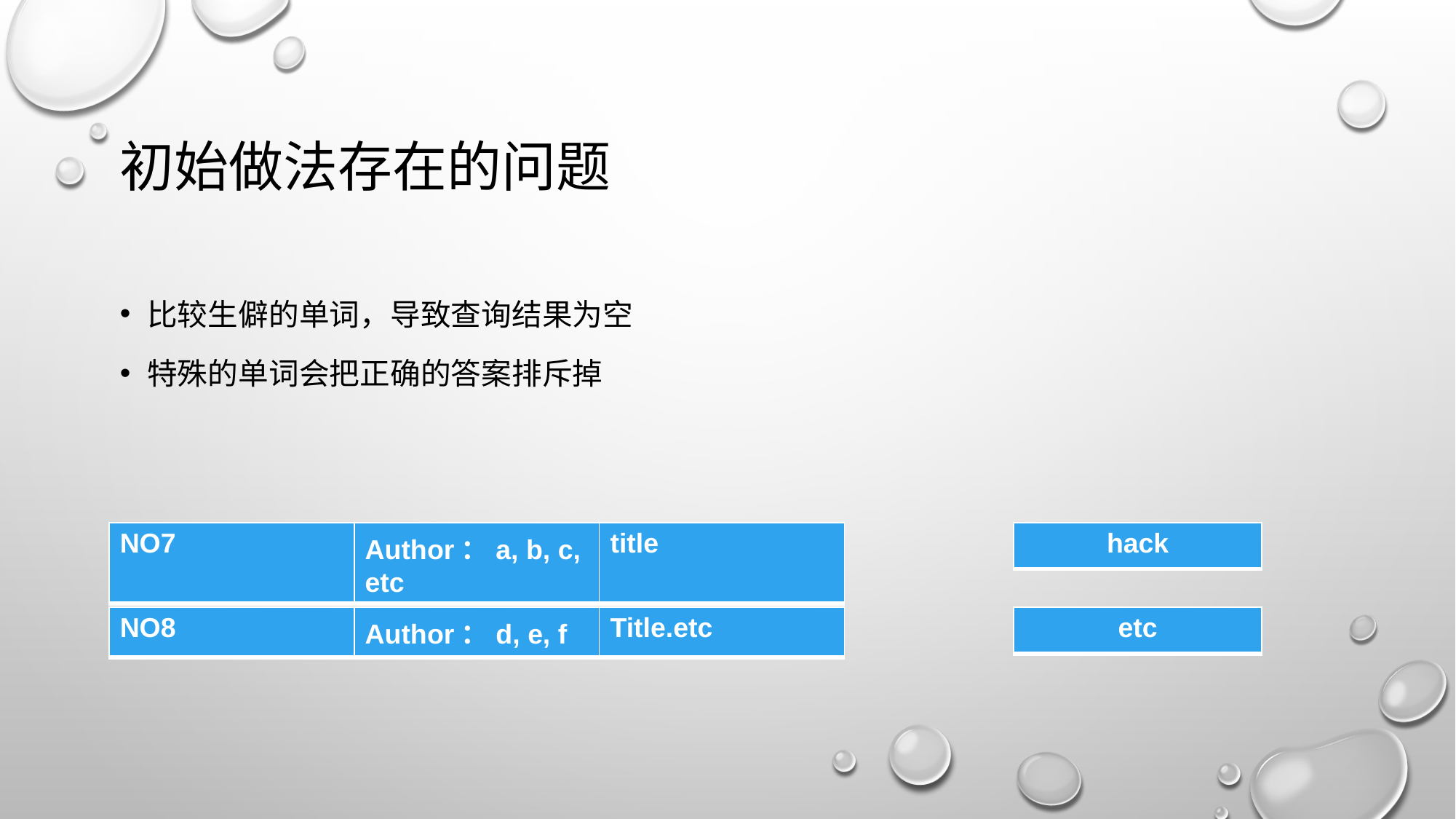

# 初始做法存在的问题
比较生僻的单词，导致查询结果为空
特殊的单词会把正确的答案排斥掉
| NO7 | Author：a, b, c, etc | title |
| --- | --- | --- |
| hack |
| --- |
| NO8 | Author：d, e, f | Title.etc |
| --- | --- | --- |
| etc |
| --- |